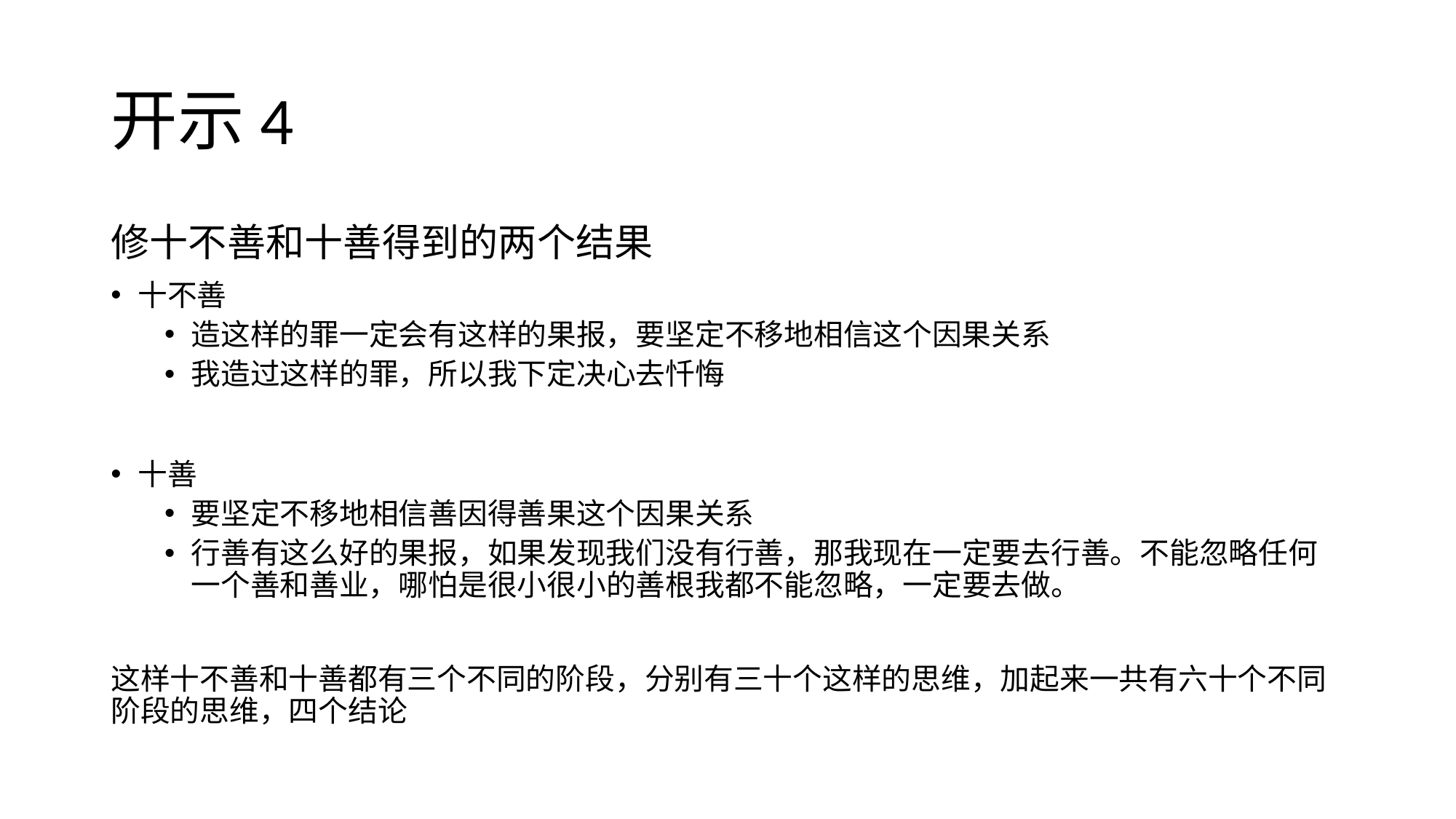

# 开示4
修十不善和⼗善得到的两个结果
十不善
造这样的罪一定会有这样的果报，要坚定不移地相信这个因果关系
我造过这样的罪，所以我下定决⼼去忏悔

⼗善
要坚定不移地相信善因得善果这个因果关系
⾏善有这么好的果报，如果发现我们没有⾏善，那我现在⼀定要去⾏善。不能忽略任何⼀个善和善业，哪怕是很⼩很⼩的善根我都不能忽略，⼀定要去做。

这样⼗不善和⼗善都有三个不同的阶段，分别有三⼗个这样的思维，加起来⼀共有六⼗个不同阶段的思维，四个结论